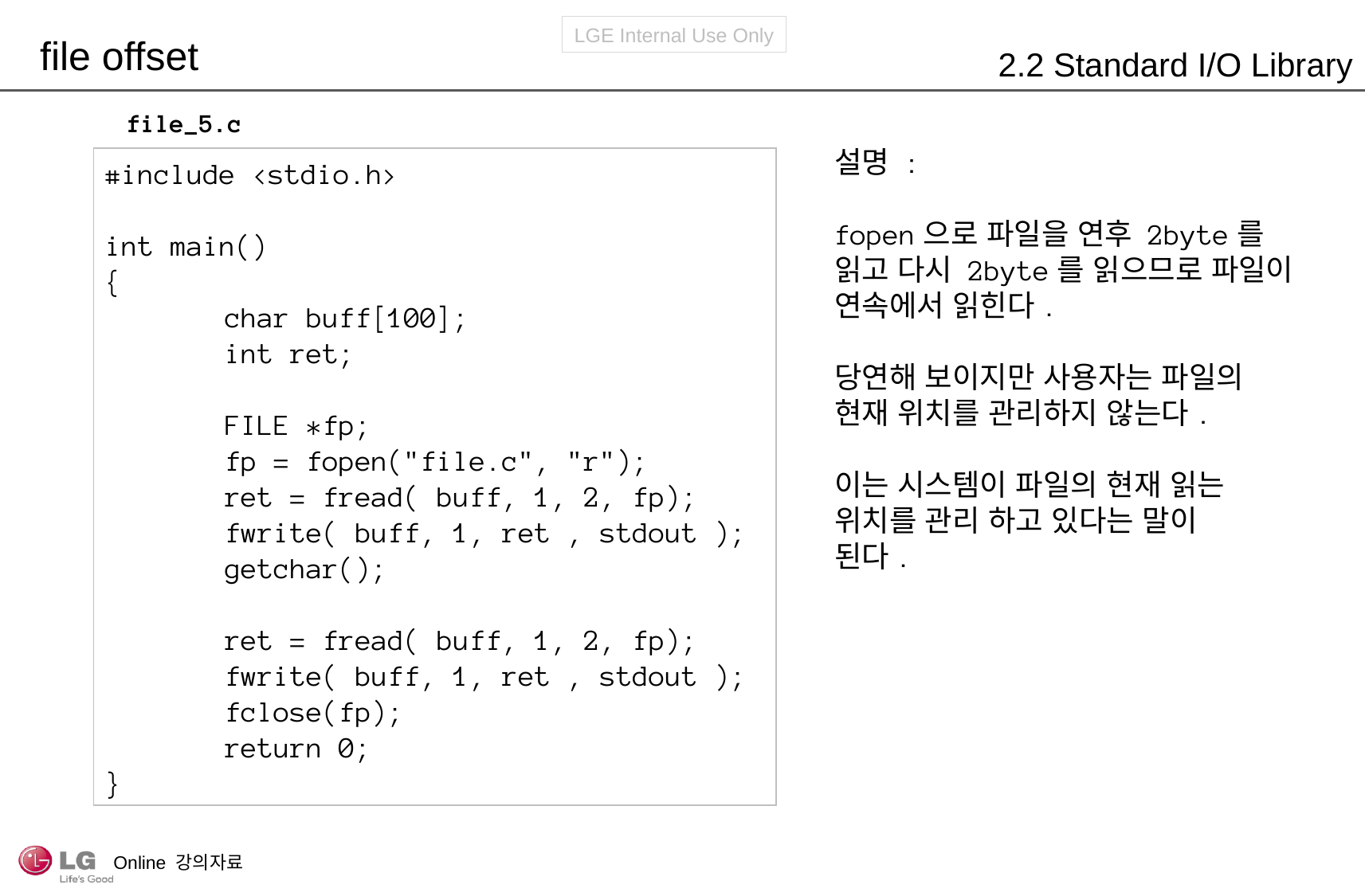

file offset
2.2 Standard I/O Library

file_5.c
설명 :

fopen으로 파일을 연후 2byte를
읽고 다시 2byte를 읽으므로 파일이
연속에서 읽힌다.

당연해 보이지만 사용자는 파일의
현재 위치를 관리하지 않는다.

이는 시스템이 파일의 현재 읽는
위치를 관리 하고 있다는 말이
된다.
#include <stdio.h>

int main()
{
	char buff[100];
	int ret;

	FILE *fp;
	fp = fopen("file.c", "r");
	ret = fread( buff, 1, 2, fp);
	fwrite( buff, 1, ret , stdout );
	getchar();

	ret = fread( buff, 1, 2, fp);
	fwrite( buff, 1, ret , stdout );
	fclose(fp);
	return 0;
}